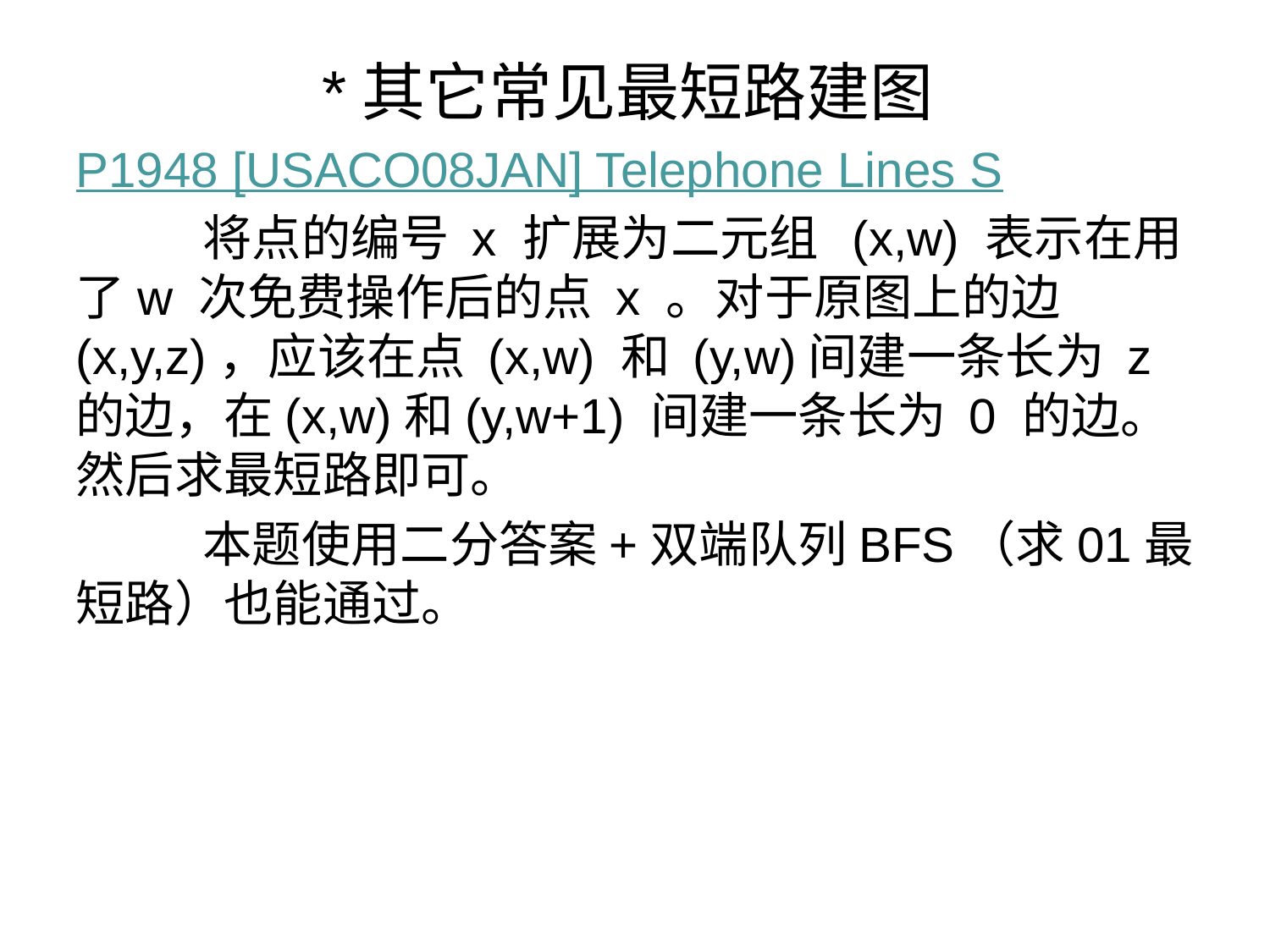

*其它常见最短路建图
P1948 [USACO08JAN] Telephone Lines S
	将点的编号 x 扩展为二元组  (x,w) 表示在用了w 次免费操作后的点 x 。对于原图上的边 (x,y,z)，应该在点 (x,w) 和 (y,w)间建一条长为 z 的边，在(x,w)和(y,w+1) 间建一条长为 0 的边。然后求最短路即可。
	本题使用二分答案+双端队列BFS（求01最短路）也能通过。